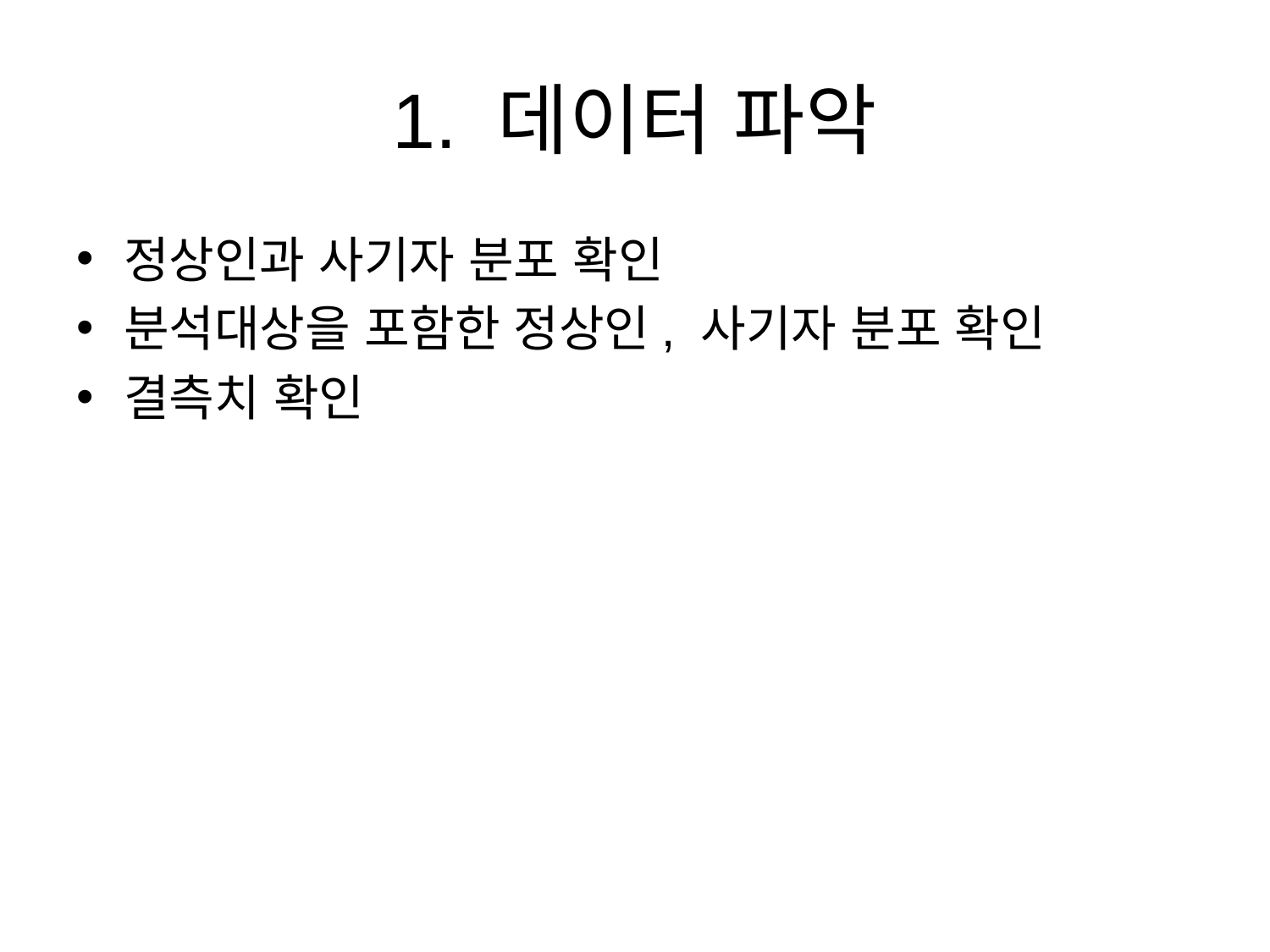

# 1. 데이터 파악
정상인과 사기자 분포 확인
분석대상을 포함한 정상인, 사기자 분포 확인
결측치 확인